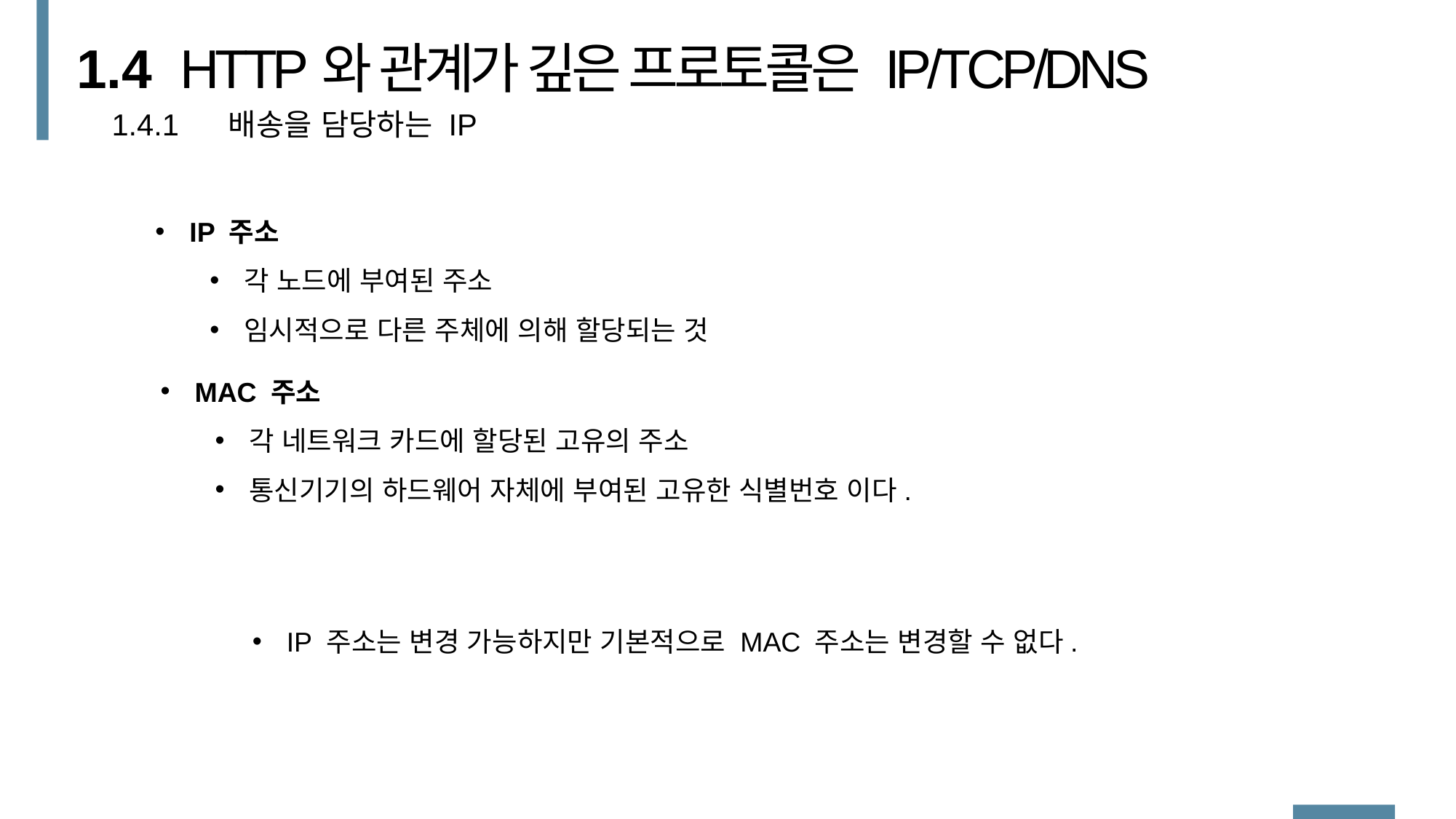

1.4
HTTP와 관계가 깊은 프로토콜은 IP/TCP/DNS
1.4.1     배송을 담당하는 IP
IP 주소
각 노드에 부여된 주소
임시적으로 다른 주체에 의해 할당되는 것
MAC 주소
각 네트워크 카드에 할당된 고유의 주소
통신기기의 하드웨어 자체에 부여된 고유한 식별번호 이다.
IP 주소는 변경 가능하지만 기본적으로 MAC 주소는 변경할 수 없다.